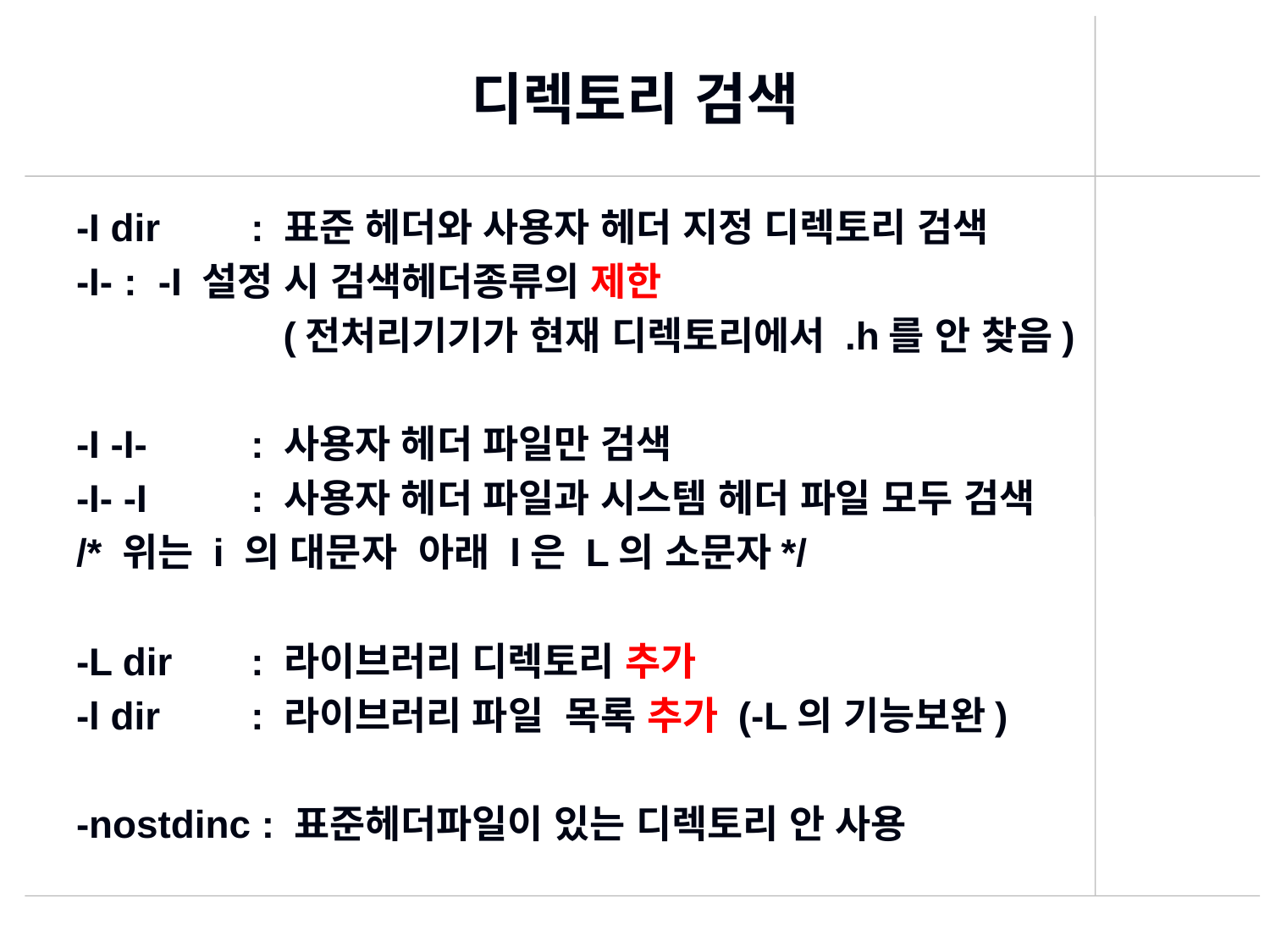

# 디렉토리 검색
-I dir	: 표준 헤더와 사용자 헤더 지정 디렉토리 검색
-I- 	:  -I 설정 시 검색헤더종류의 제한
		   (전처리기기가 현재 디렉토리에서 .h를 안 찾음)

-I -I- 	: 사용자 헤더 파일만 검색
-I- -I	: 사용자 헤더 파일과 시스템 헤더 파일 모두 검색
/* 위는 i 의 대문자  아래 l은 L의 소문자*/

-L dir	: 라이브러리 디렉토리 추가
-l dir	: 라이브러리 파일  목록 추가 (-L의 기능보완)

-nostdinc : 표준헤더파일이 있는 디렉토리 안 사용

413